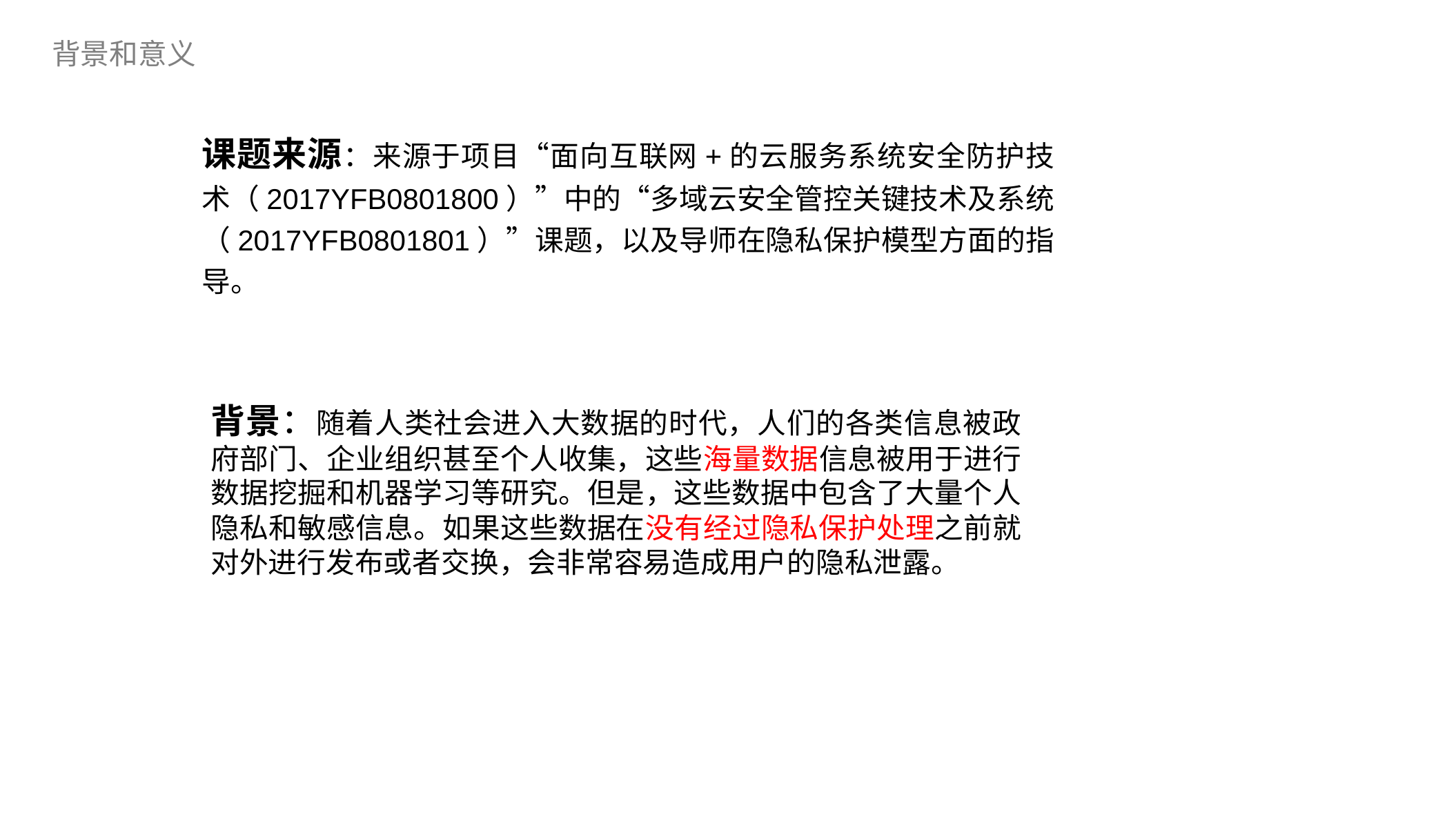

背景和意义
课题来源：来源于项目“面向互联网+的云服务系统安全防护技术（2017YFB0801800）”中的“多域云安全管控关键技术及系统（2017YFB0801801）”课题，以及导师在隐私保护模型方面的指导。
背景：随着人类社会进入大数据的时代，人们的各类信息被政府部门、企业组织甚至个人收集，这些海量数据信息被用于进行数据挖掘和机器学习等研究。但是，这些数据中包含了大量个人隐私和敏感信息。如果这些数据在没有经过隐私保护处理之前就对外进行发布或者交换，会非常容易造成用户的隐私泄露。